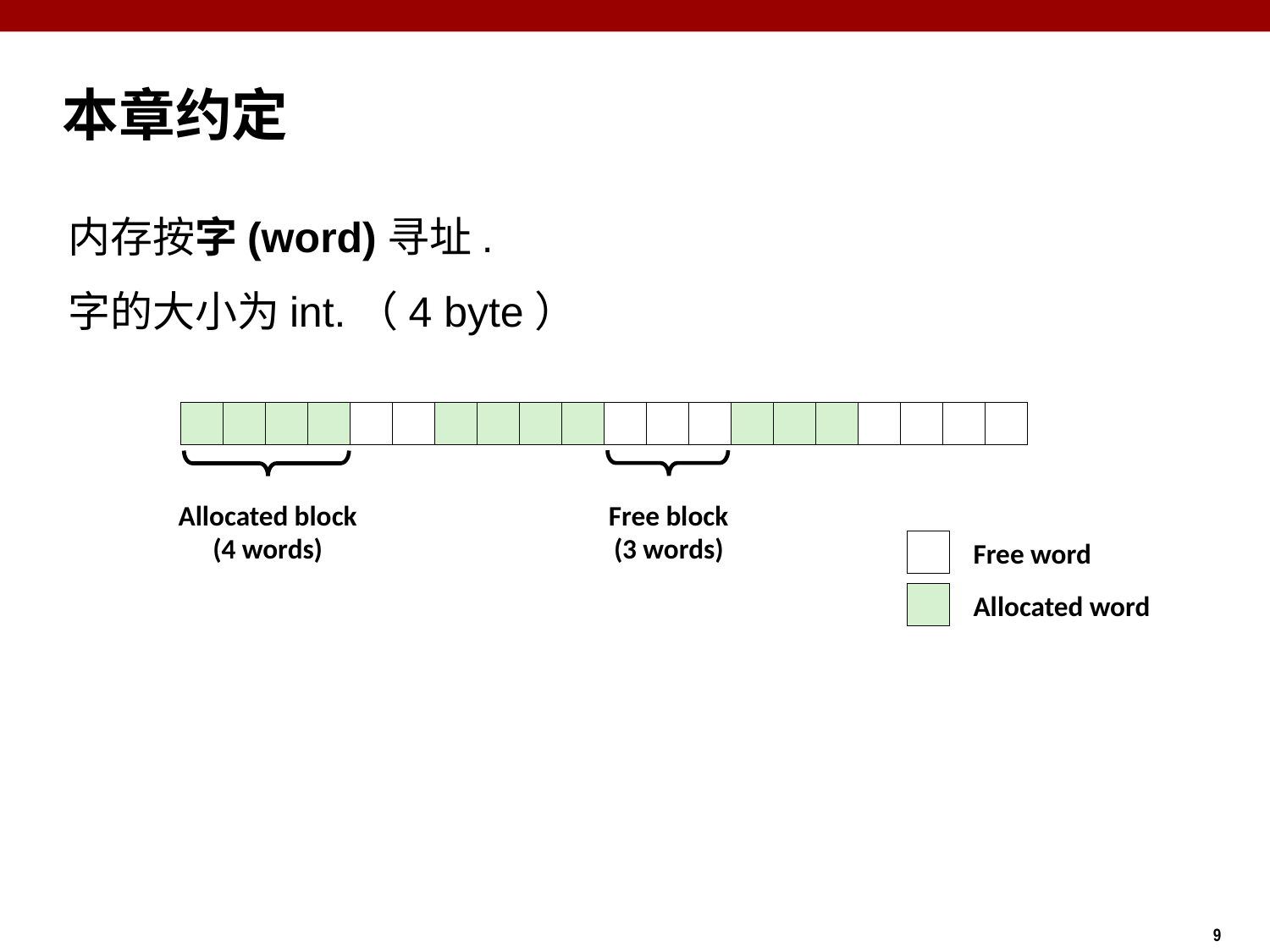

# 本章约定
内存按字(word)寻址.
字的大小为int.（4 byte）

Allocated block
(4 words)
Free block
(3 words)

Free word

Allocated word